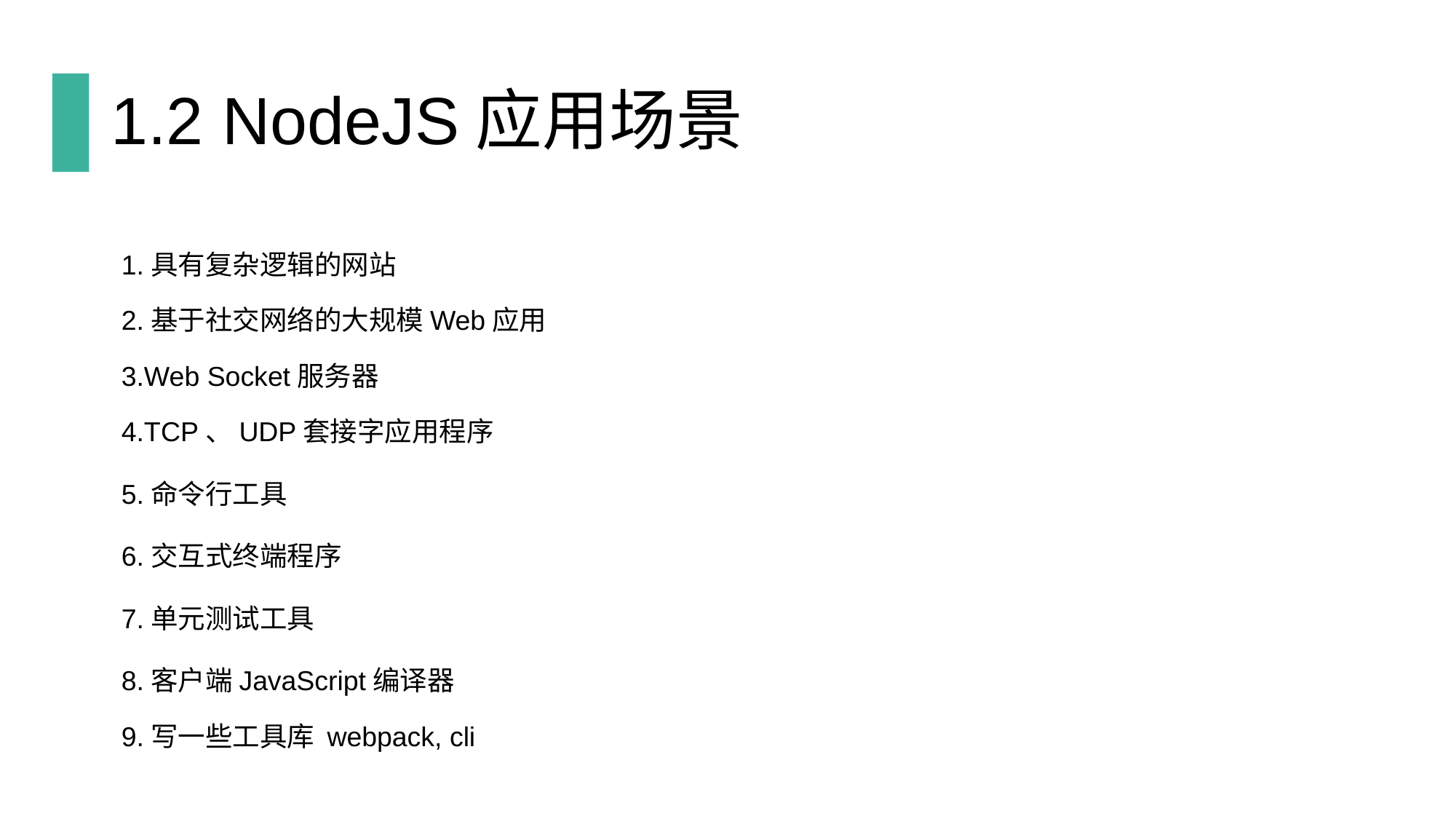

# 1.2 NodeJS应用场景
1.具有复杂逻辑的网站
2.基于社交网络的大规模Web应用
3.Web Socket服务器
4.TCP、UDP套接字应用程序
5.命令行工具
6.交互式终端程序
7.单元测试工具
8.客户端JavaScript编译器
9.写一些工具库 webpack, cli